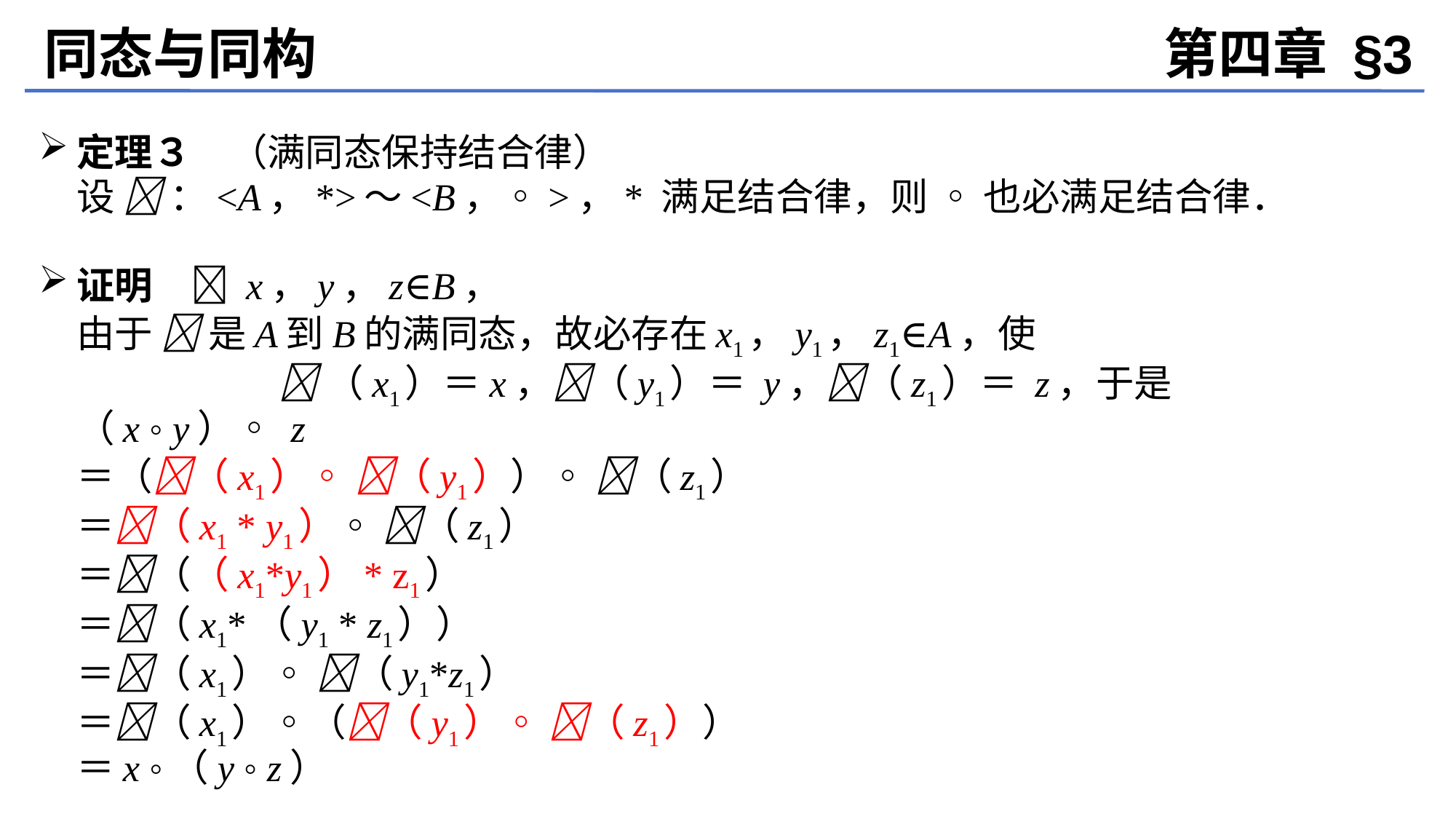

同态与同构
第四章 §3
定理３　（满同态保持结合律）
	设 ϕ ：<A，*>～<B，◦>，* 满足结合律，则 ◦ 也必满足结合律．

证明　∀ x，y，z∈B，
	由于 ϕ 是A到B的满同态，故必存在x1，y1，z1∈A，使
ϕ（x1）＝x，ϕ（y1）＝ y，ϕ（z1）＝ z，于是
	（x ◦ y）◦ z
	＝（ϕ（x1）◦ ϕ（y1））◦ ϕ（z1）
	＝ϕ（x1 * y1）◦ ϕ（z1）
	＝ϕ（（x1*y1）* z1）
	＝ϕ（x1*（y1 * z1））
	＝ϕ（x1）◦ ϕ（y1*z1）
	＝ϕ（x1）◦（ϕ（y1）◦ ϕ（z1））
	＝x ◦（y ◦ z）